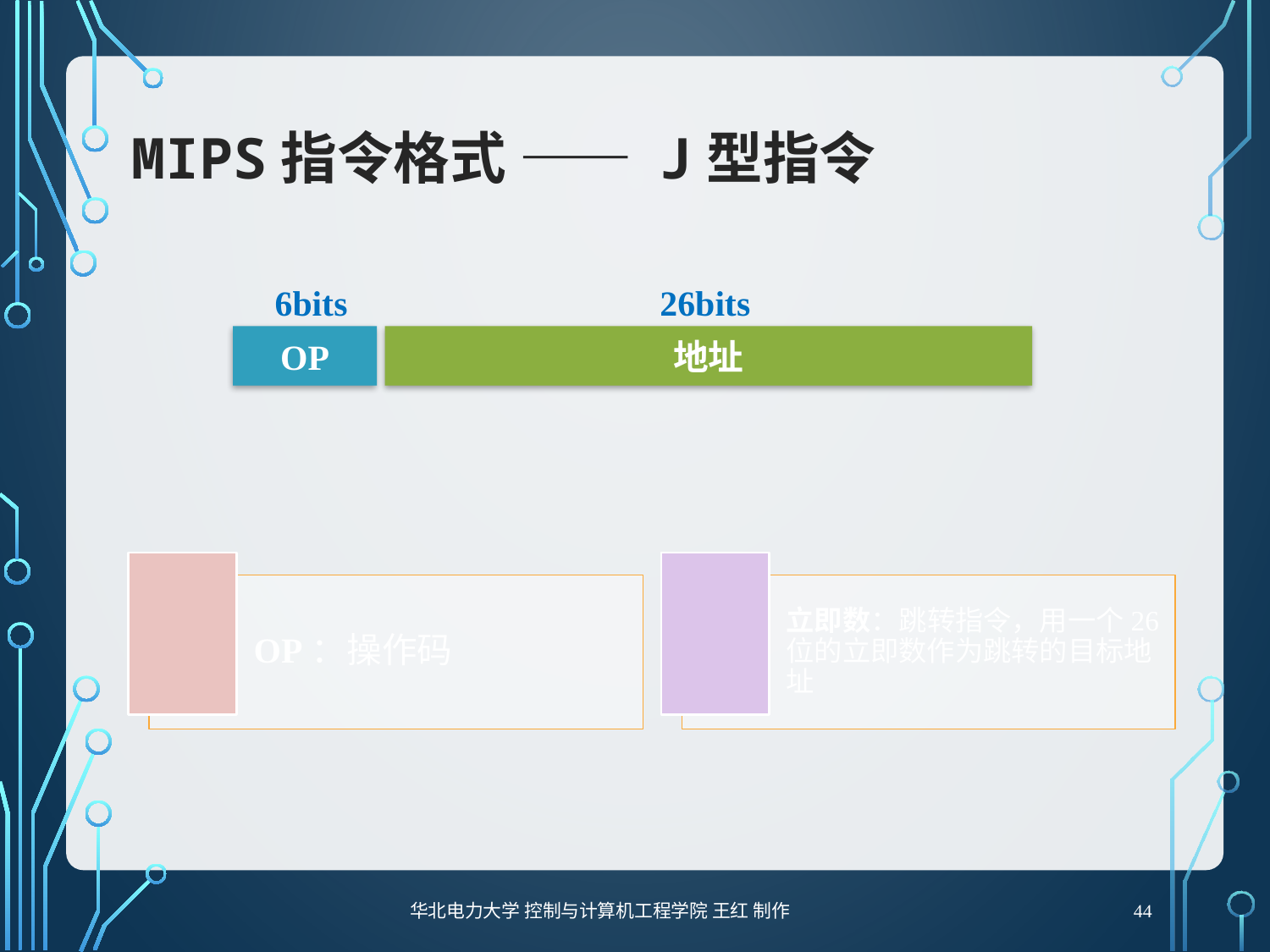

# MIPS指令格式 —— J型指令
6bits
26bits
OP
地址
OP：操作码
立即数：跳转指令，用一个26位的立即数作为跳转的目标地址
44
华北电力大学 控制与计算机工程学院 王红 制作